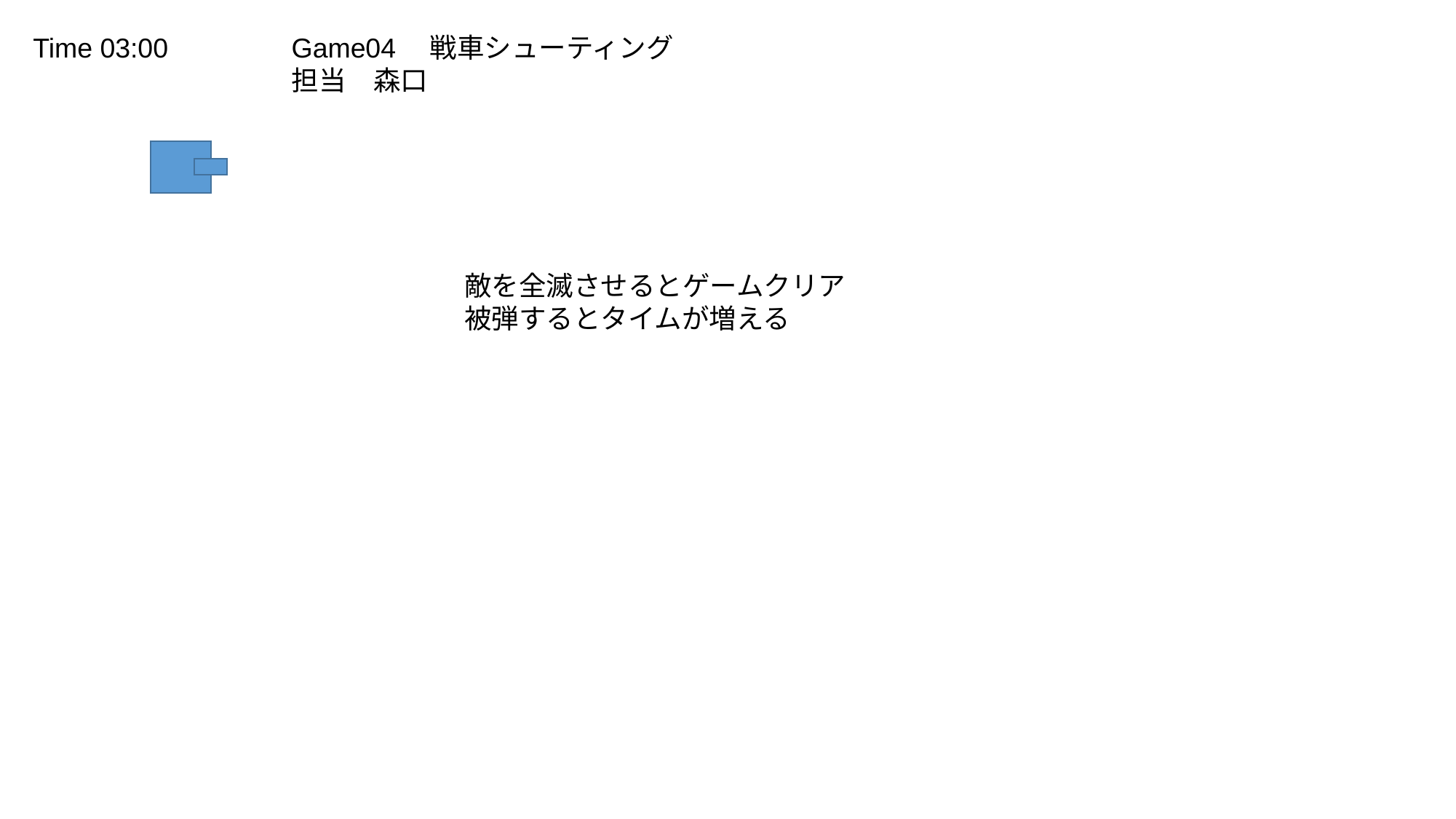

Time 03:00
Game04　戦車シューティング
担当　森口

敵を全滅させるとゲームクリア
被弾するとタイムが増える